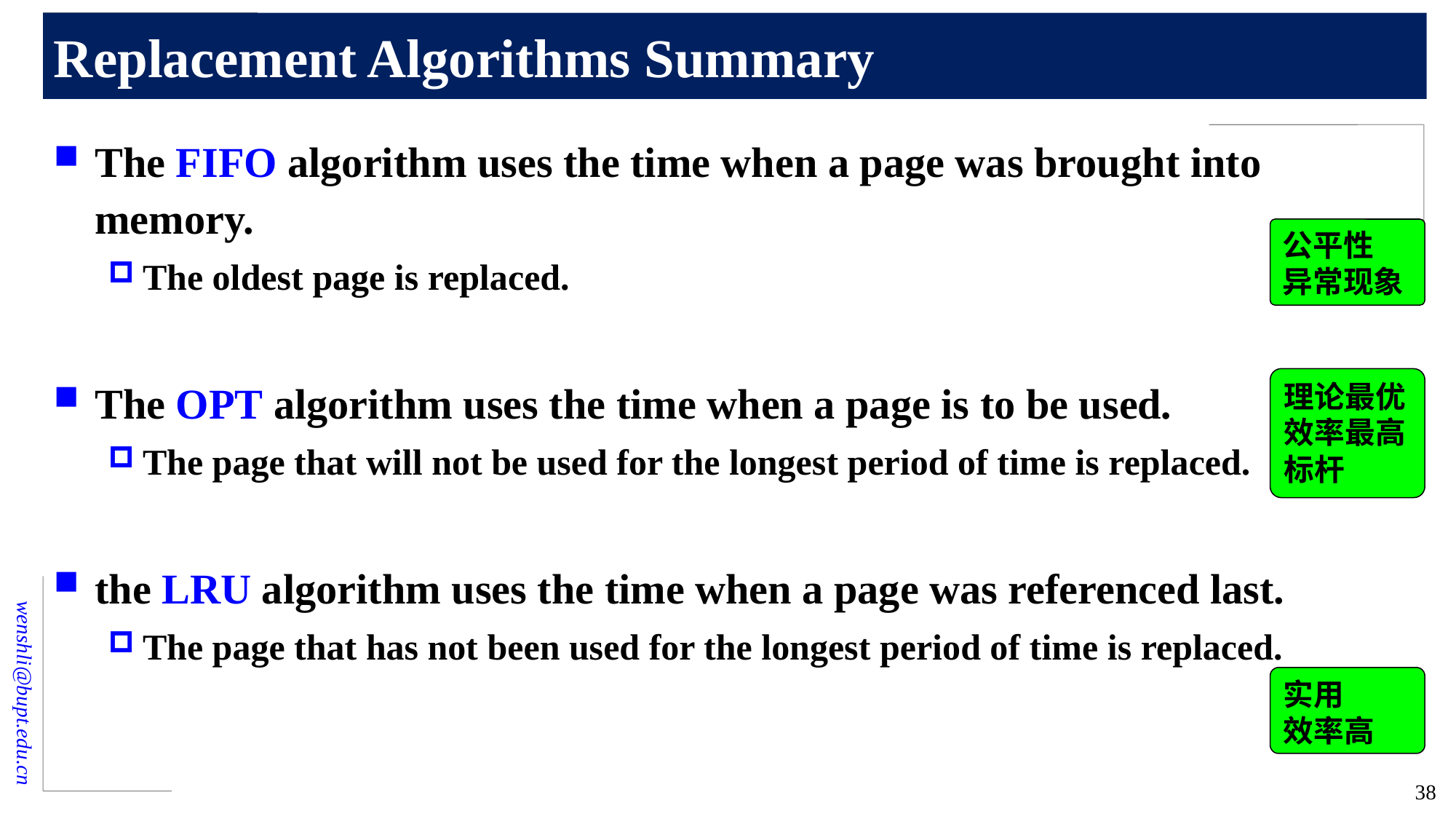

# Replacement Algorithms Summary
The FIFO algorithm uses the time when a page was brought into memory.
The oldest page is replaced.

The OPT algorithm uses the time when a page is to be used.
The page that will not be used for the longest period of time is replaced.

the LRU algorithm uses the time when a page was referenced last.
The page that has not been used for the longest period of time is replaced.
公平性
异常现象
理论最优
效率最高
标杆
实用
效率高

38